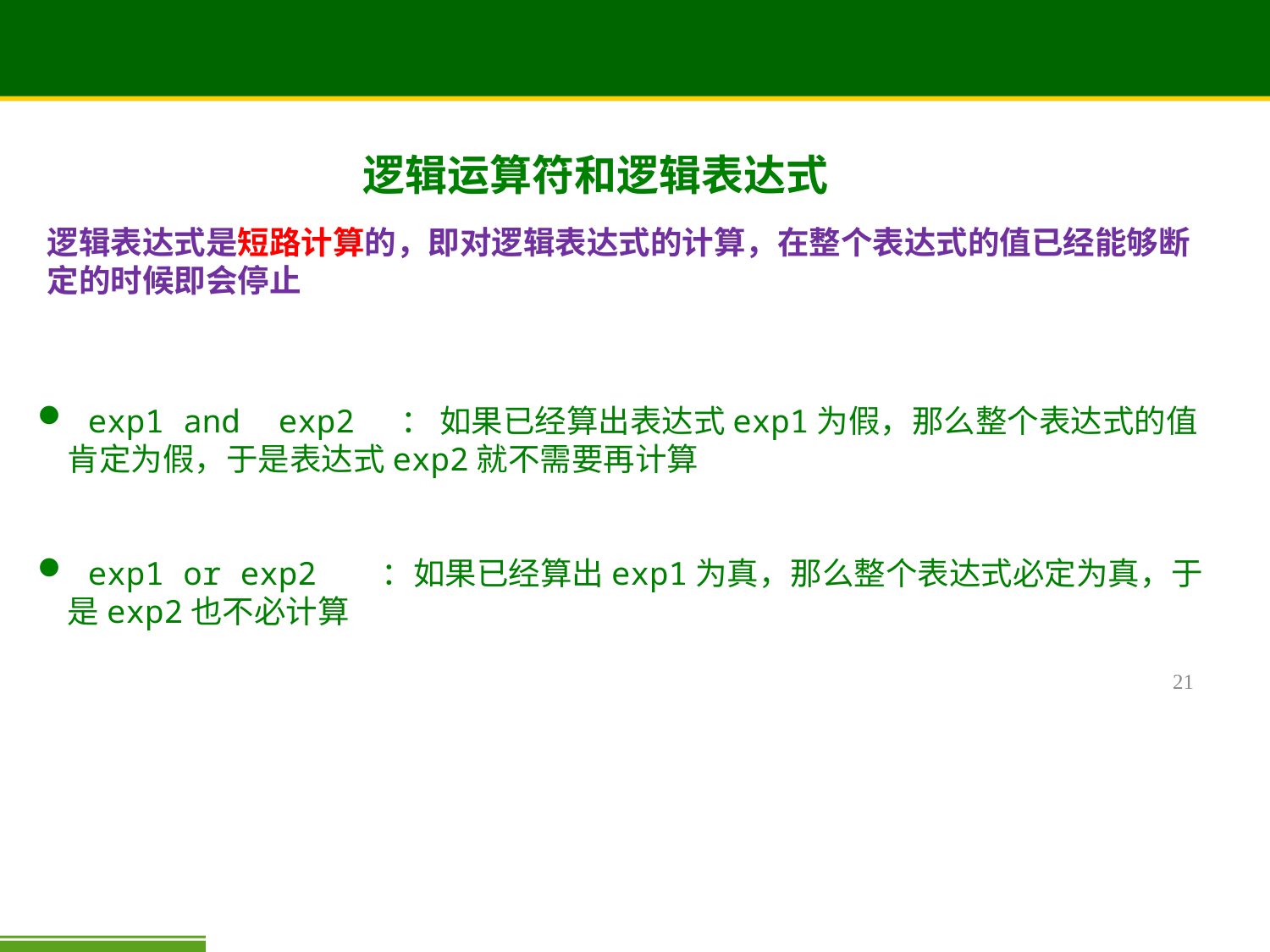

# 逻辑运算符和逻辑表达式
逻辑表达式是短路计算的，即对逻辑表达式的计算，在整个表达式的值已经能够断定的时候即会停止
 exp1 and  exp2  ： 如果已经算出表达式exp1为假，那么整个表达式的值肯定为假，于是表达式exp2就不需要再计算

 exp1 or exp2   ：如果已经算出exp1为真，那么整个表达式必定为真，于是exp2也不必计算
21